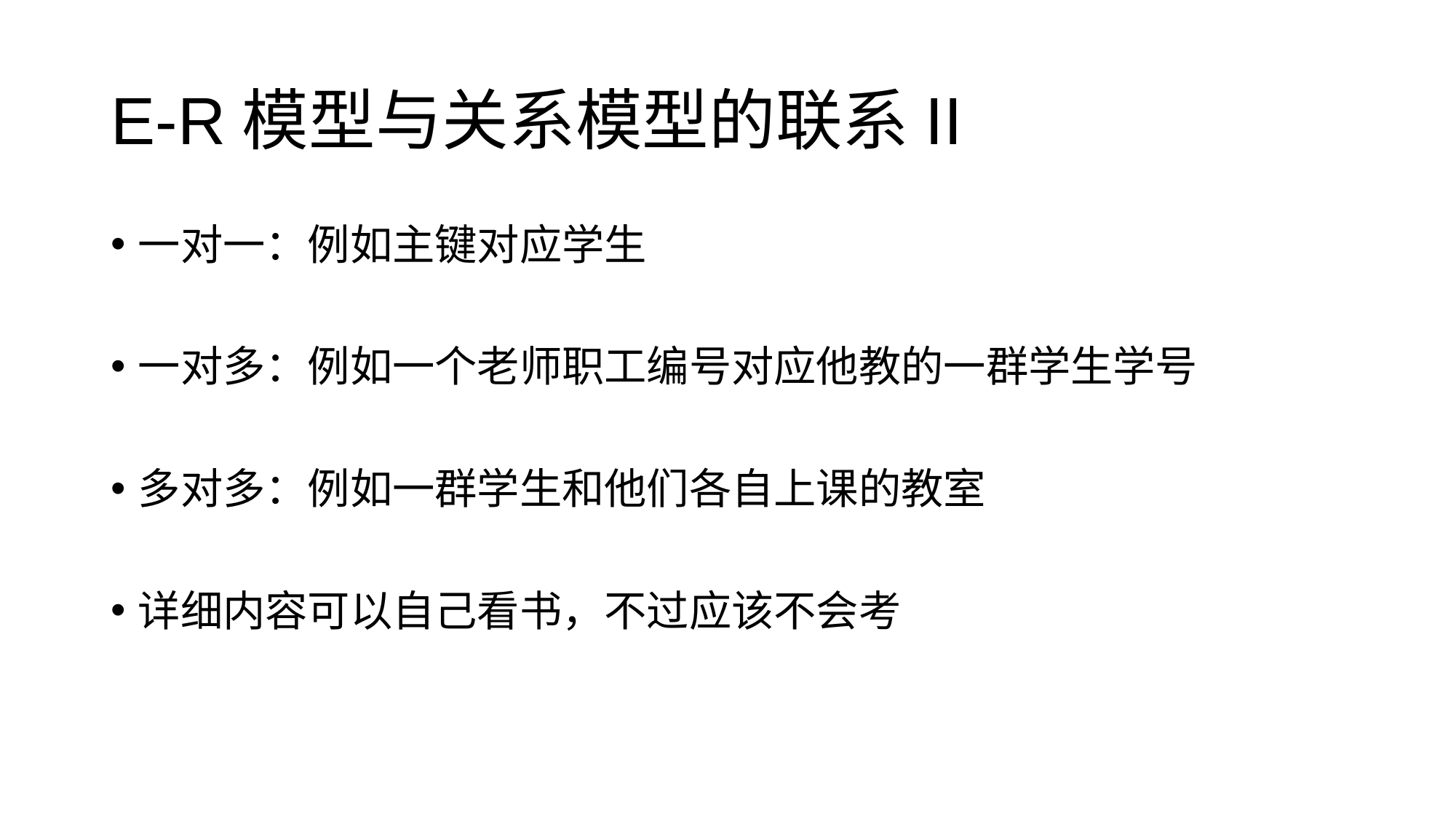

# E-R模型与关系模型的联系II
一对一：例如主键对应学生

一对多：例如一个老师职工编号对应他教的一群学生学号

多对多：例如一群学生和他们各自上课的教室

详细内容可以自己看书，不过应该不会考